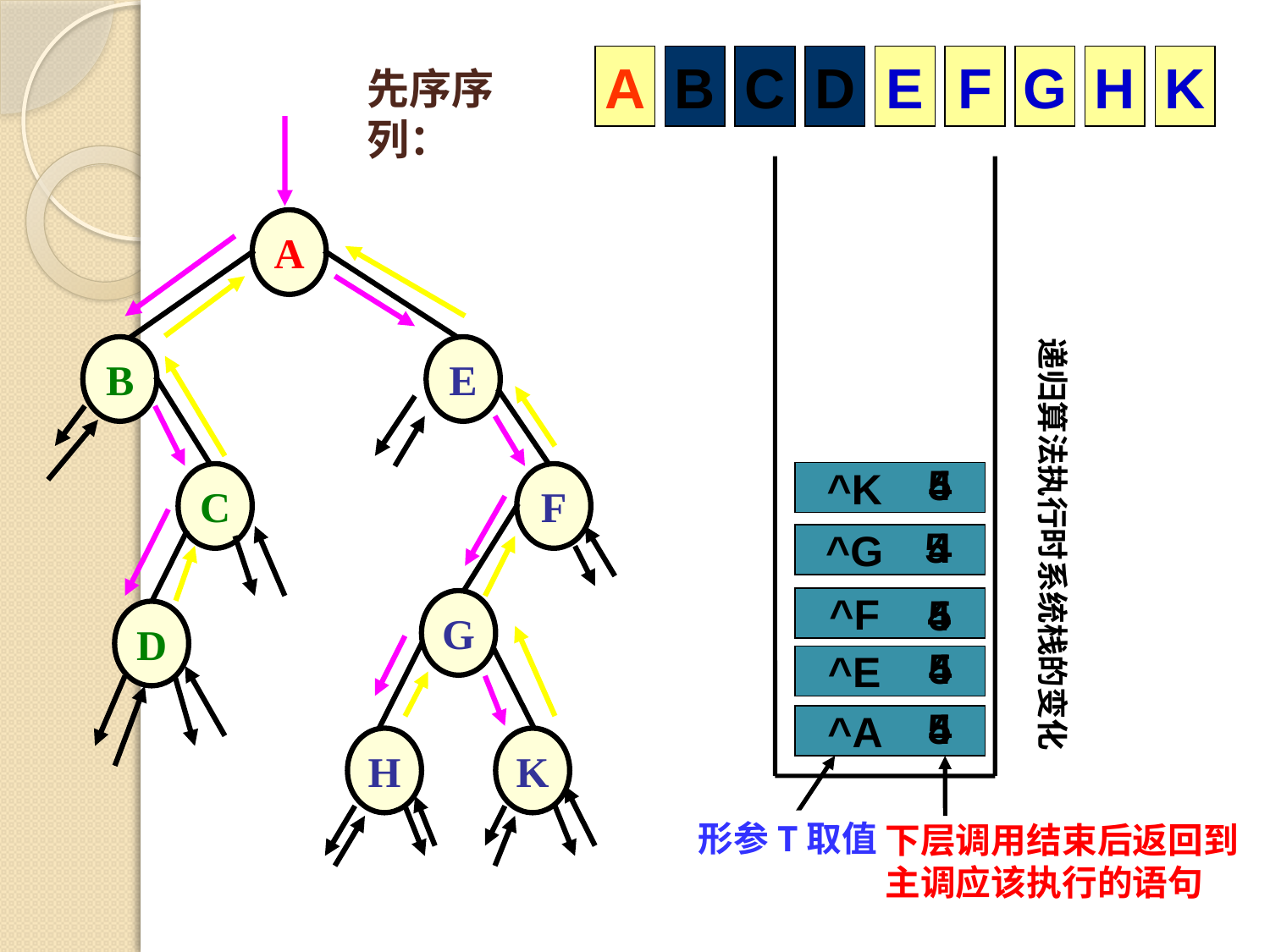

A
B
C
D
E
F
G
H
K
先序序列：

A

递归算法执行时系统栈的变化
B
E

5
5
4
4
^H
^K
C
F

5
4
5
4
^D
^G

4
5
4
5
^C
^F
G
D

5
4
5
4

^B
^E

5
4
^A
H
K

形参T取值
下层调用结束后返回到
主调应该执行的语句